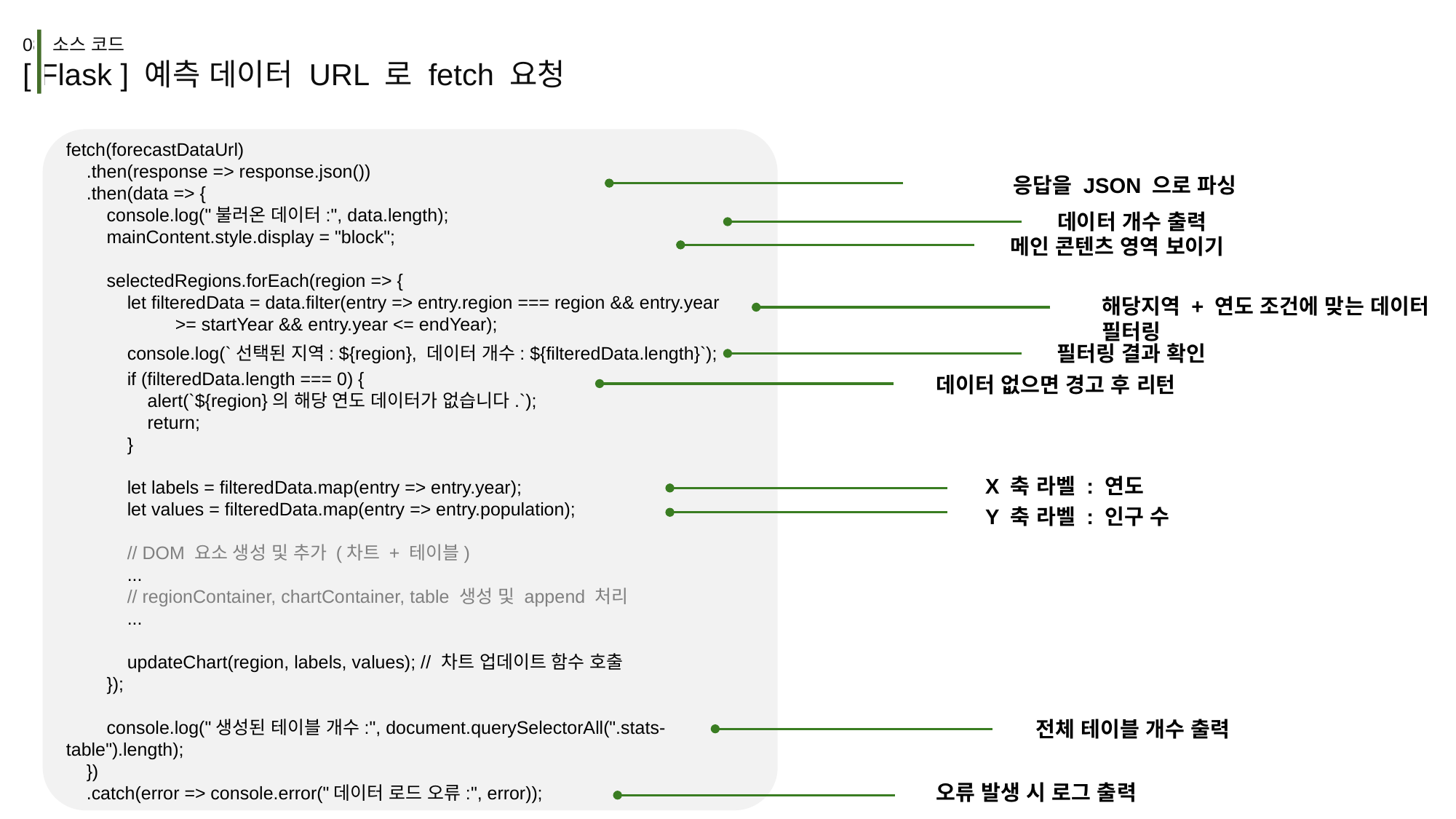

08 소스 코드
[ Flask ] 예측 데이터 URL 로 fetch 요청

fetch(forecastDataUrl)
    .then(response => response.json())
    .then(data => {
        console.log("불러온 데이터:", data.length);
        mainContent.style.display = "block";

        selectedRegions.forEach(region => {
            let filteredData = data.filter(entry => entry.region === region && entry.year
	>= startYear && entry.year <= endYear);

            console.log(`선택된 지역: ${region}, 데이터 개수: ${filteredData.length}`);

            if (filteredData.length === 0) {
                alert(`${region}의 해당 연도 데이터가 없습니다.`);
                return;
            }

            let labels = filteredData.map(entry => entry.year);
            let values = filteredData.map(entry => entry.population);

            // DOM 요소 생성 및 추가 (차트 + 테이블)
            ...
            // regionContainer, chartContainer, table 생성 및 append 처리
            ...

            updateChart(region, labels, values); // 차트 업데이트 함수 호출
        });

        console.log("생성된 테이블 개수:", document.querySelectorAll(".stats-table").length);
    })
    .catch(error => console.error("데이터 로드 오류:", error));
응답을 JSON 으로 파싱
데이터 개수 출력
메인 콘텐츠 영역 보이기
해당지역 + 연도 조건에 맞는 데이터 필터링
필터링 결과 확인
데이터 없으면 경고 후 리턴
X 축 라벨 : 연도
Y 축 라벨 : 인구 수
전체 테이블 개수 출력
오류 발생 시 로그 출력